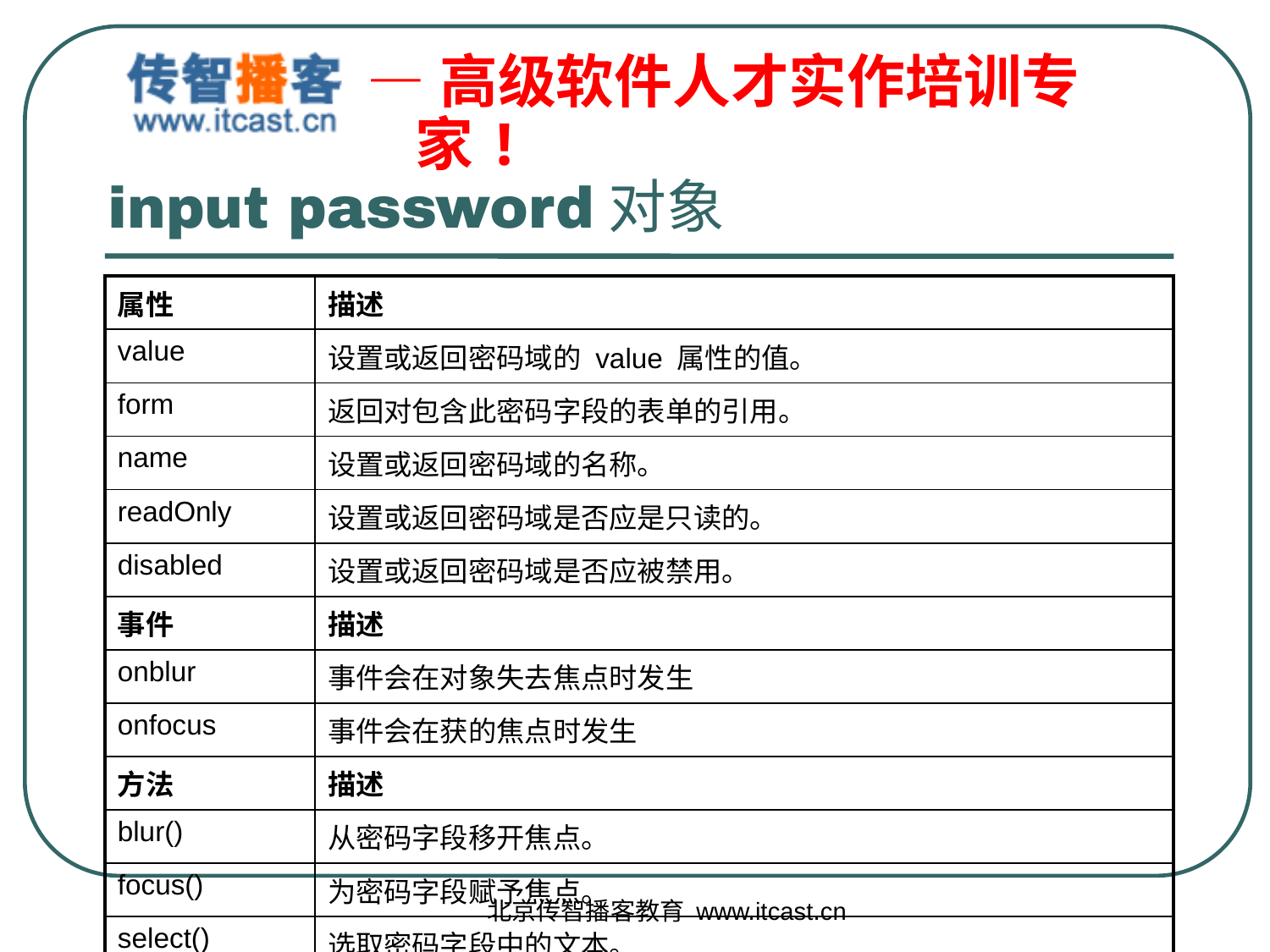

# input password对象
| 属性 | 描述 |
| --- | --- |
| value | 设置或返回密码域的 value 属性的值。 |
| form | 返回对包含此密码字段的表单的引用。 |
| name | 设置或返回密码域的名称。 |
| readOnly | 设置或返回密码域是否应是只读的。 |
| disabled | 设置或返回密码域是否应被禁用。 |
| 事件 | 描述 |
| onblur | 事件会在对象失去焦点时发生 |
| onfocus | 事件会在获的焦点时发生 |
| 方法 | 描述 |
| blur() | 从密码字段移开焦点。 |
| focus() | 为密码字段赋予焦点。 |
| select() | 选取密码字段中的文本。 |